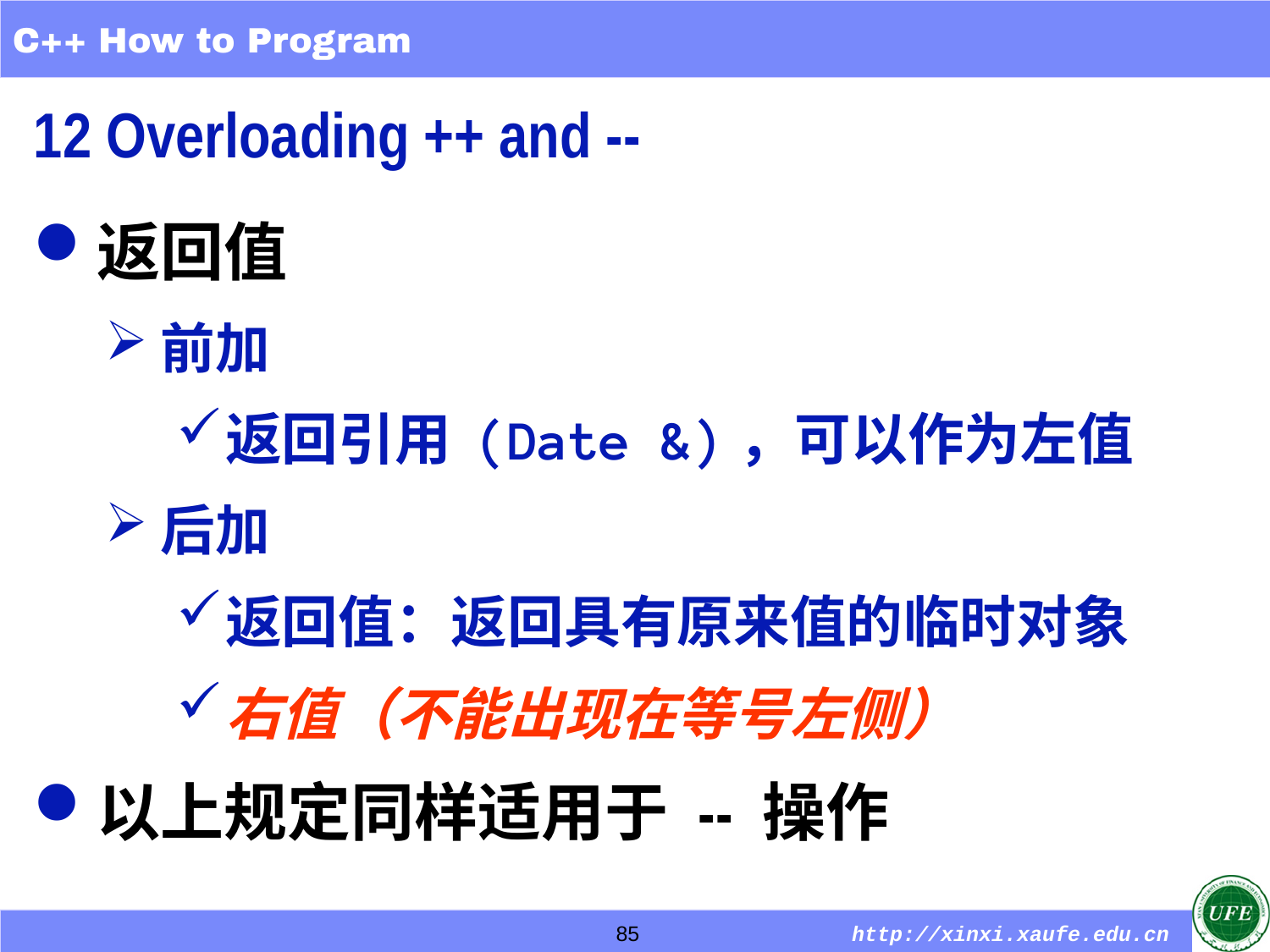

12 Overloading ++ and --
返回值
前加
返回引用 (Date &)，可以作为左值
后加
返回值：返回具有原来值的临时对象
右值（不能出现在等号左侧）
以上规定同样适用于 -- 操作
85